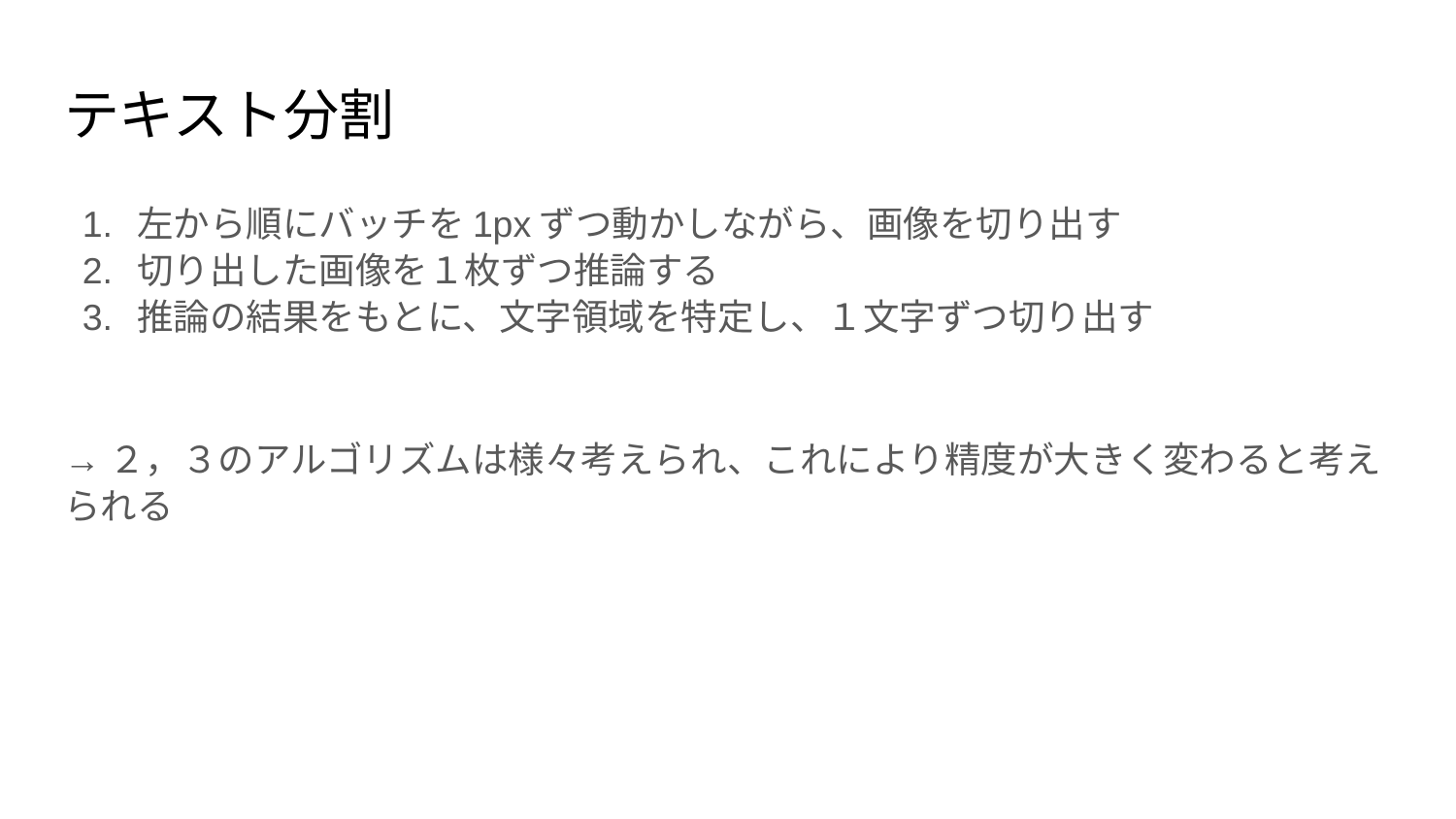

# テキスト分割
左から順にバッチを1pxずつ動かしながら、画像を切り出す
切り出した画像を１枚ずつ推論する
推論の結果をもとに、文字領域を特定し、１文字ずつ切り出す

→２，３のアルゴリズムは様々考えられ、これにより精度が大きく変わると考えられる